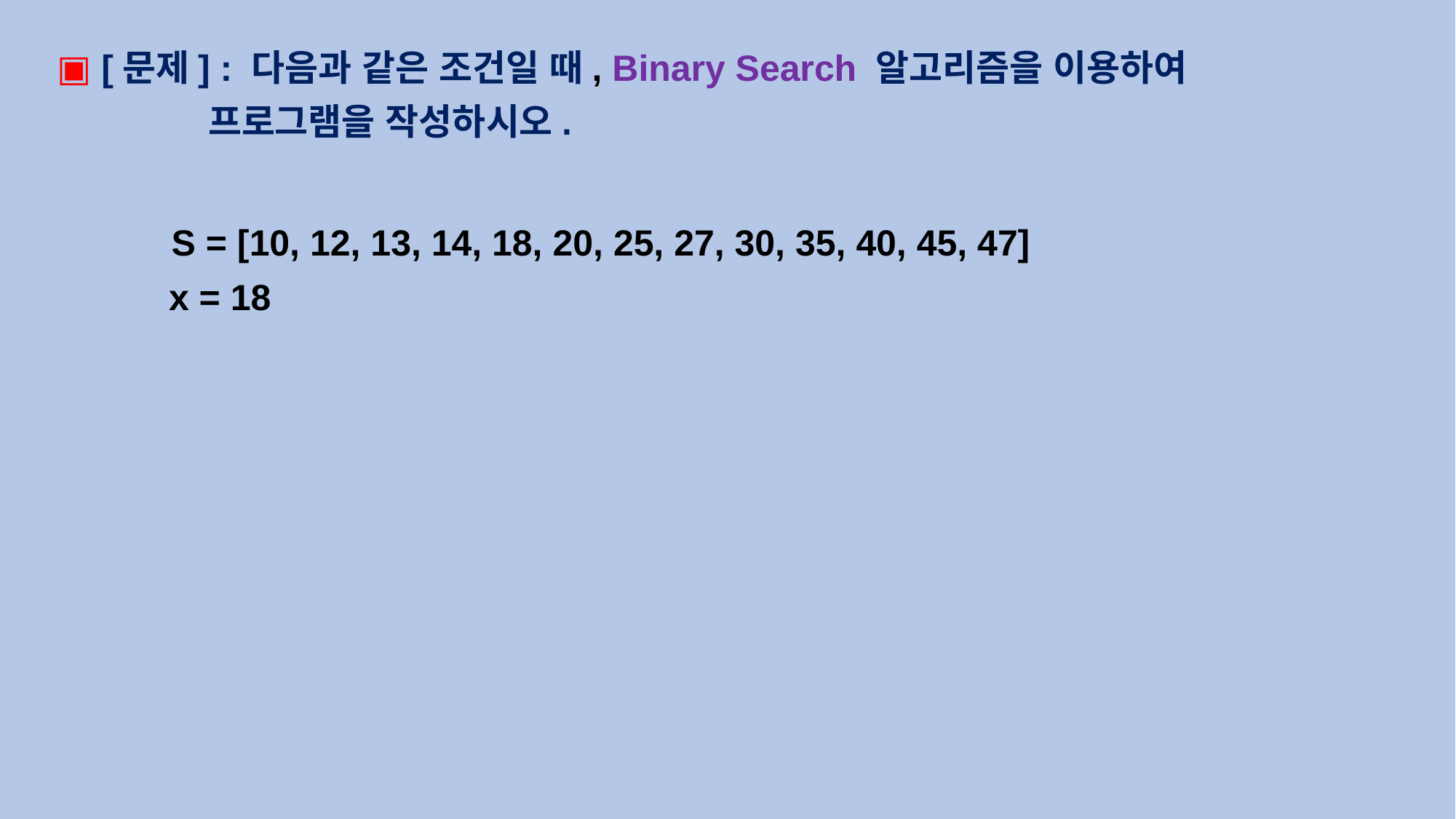

▣ [문제] : 다음과 같은 조건일 때, Binary Search 알고리즘을 이용하여
              프로그램을 작성하시오.

               S = [10, 12, 13, 14, 18, 20, 25, 27, 30, 35, 40, 45, 47]
           x = 18